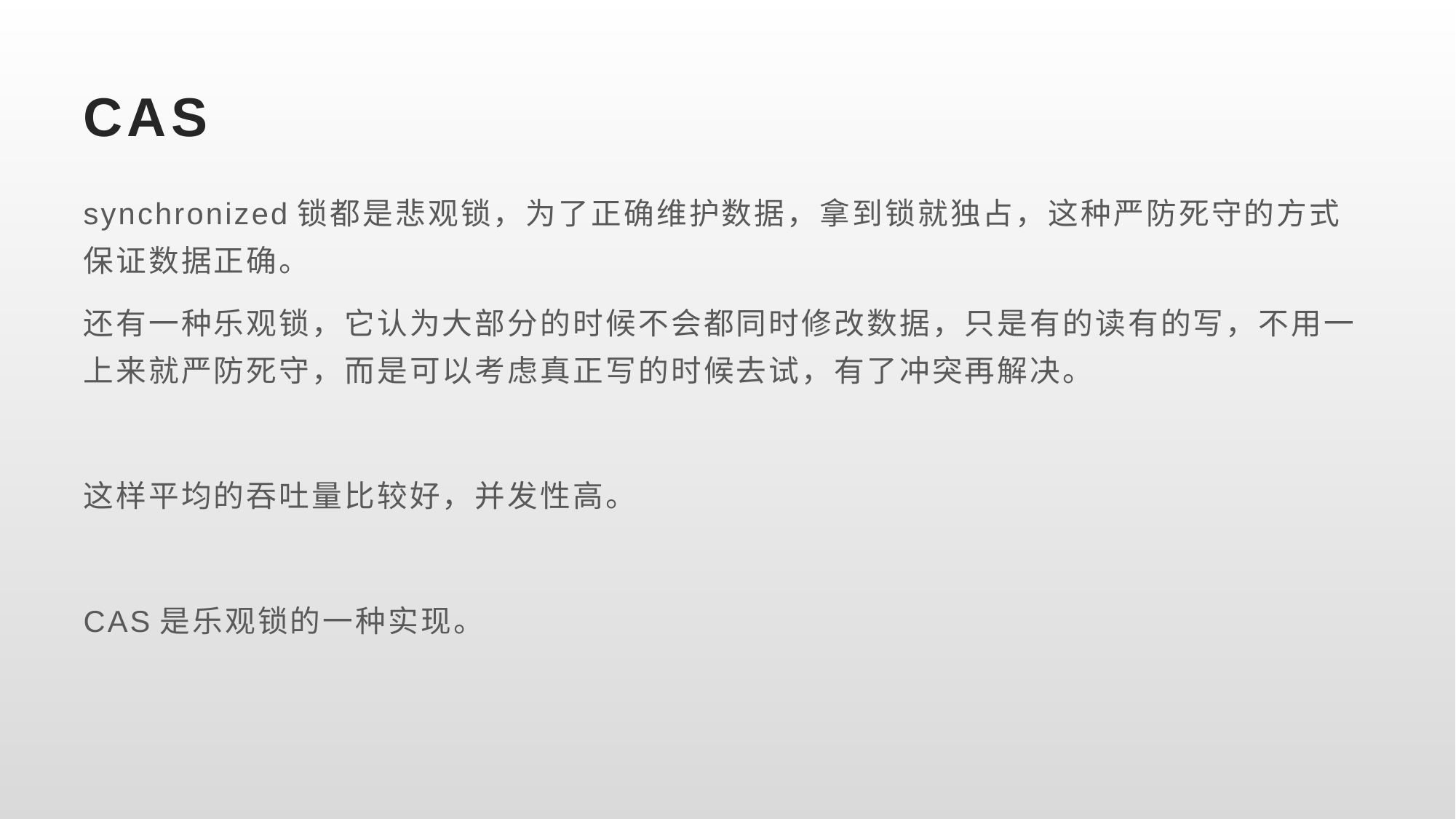

# CAS
synchronized锁都是悲观锁，为了正确维护数据，拿到锁就独占，这种严防死守的方式保证数据正确。
还有一种乐观锁，它认为大部分的时候不会都同时修改数据，只是有的读有的写，不用一上来就严防死守，而是可以考虑真正写的时候去试，有了冲突再解决。

这样平均的吞吐量比较好，并发性高。

CAS是乐观锁的一种实现。